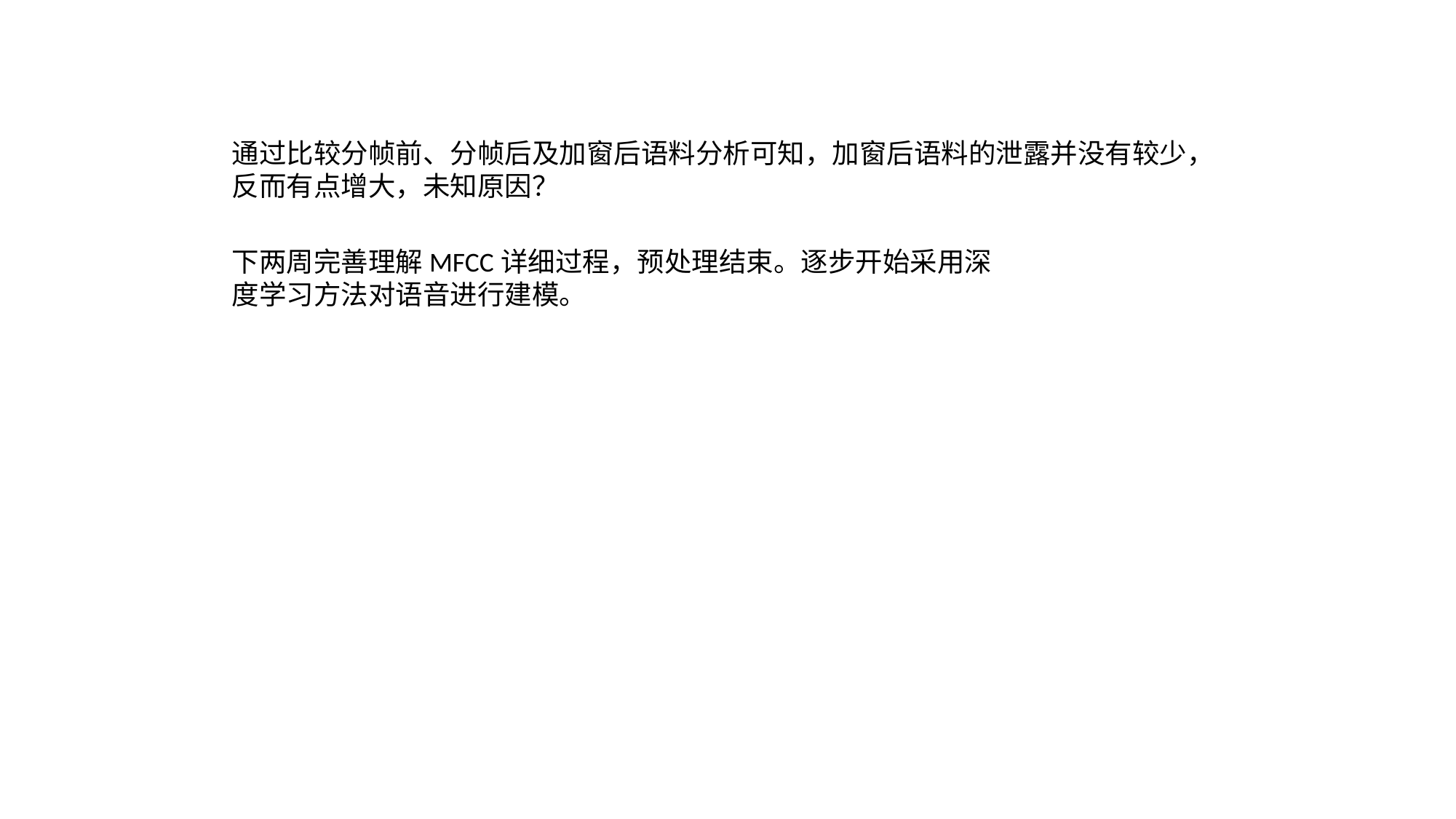

通过比较分帧前、分帧后及加窗后语料分析可知，加窗后语料的泄露并没有较少，反而有点增大，未知原因？
下两周完善理解MFCC详细过程，预处理结束。逐步开始采用深度学习方法对语音进行建模。